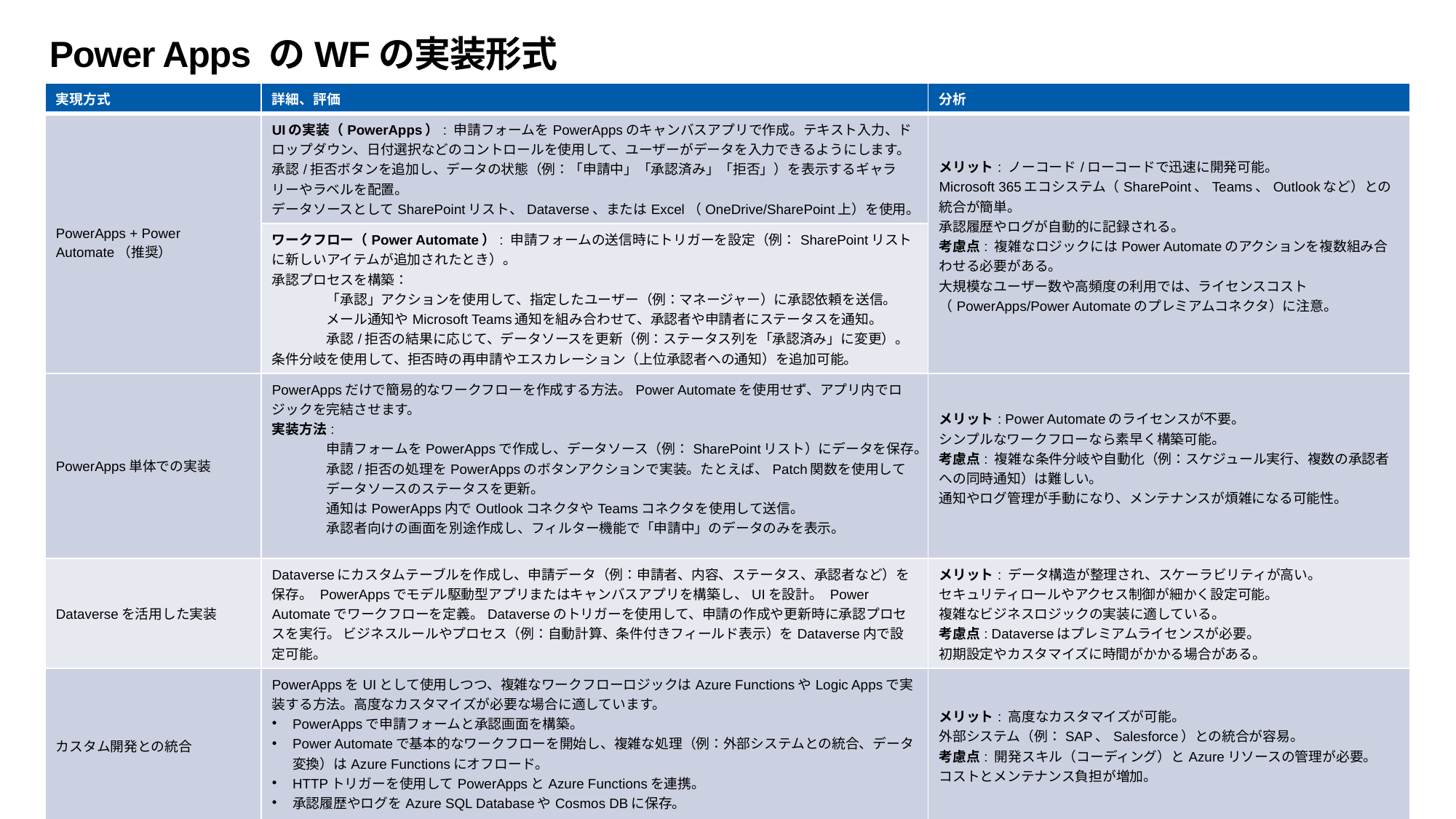

# Power Apps のWFの実装形式
| 実現方式 | 詳細、評価 | 分析 |
| --- | --- | --- |
| PowerApps + Power Automate（推奨） | UIの実装（PowerApps）: 申請フォームをPowerAppsのキャンバスアプリで作成。テキスト入力、ドロップダウン、日付選択などのコントロールを使用して、ユーザーがデータを入力できるようにします。 承認/拒否ボタンを追加し、データの状態（例：「申請中」「承認済み」「拒否」）を表示するギャラリーやラベルを配置。 データソースとしてSharePointリスト、Dataverse、またはExcel（OneDrive/SharePoint上）を使用。 | メリット: ノーコード/ローコードで迅速に開発可能。 Microsoft 365エコシステム（SharePoint、Teams、Outlookなど）との統合が簡単。 承認履歴やログが自動的に記録される。 考慮点: 複雑なロジックにはPower Automateのアクションを複数組み合わせる必要がある。 大規模なユーザー数や高頻度の利用では、ライセンスコスト（PowerApps/Power Automateのプレミアムコネクタ）に注意。 |
|  | ワークフロー（Power Automate）: 申請フォームの送信時にトリガーを設定（例：SharePointリストに新しいアイテムが追加されたとき）。 承認プロセスを構築： 「承認」アクションを使用して、指定したユーザー（例：マネージャー）に承認依頼を送信。 メール通知やMicrosoft Teams通知を組み合わせて、承認者や申請者にステータスを通知。 承認/拒否の結果に応じて、データソースを更新（例：ステータス列を「承認済み」に変更）。 条件分岐を使用して、拒否時の再申請やエスカレーション（上位承認者への通知）を追加可能。 |  |
| PowerApps単体での実装 | PowerAppsだけで簡易的なワークフローを作成する方法。Power Automateを使用せず、アプリ内でロジックを完結させます。 実装方法: 申請フォームをPowerAppsで作成し、データソース（例：SharePointリスト）にデータを保存。 承認/拒否の処理をPowerAppsのボタンアクションで実装。たとえば、Patch関数を使用してデータソースのステータスを更新。 通知はPowerApps内でOutlookコネクタやTeamsコネクタを使用して送信。 承認者向けの画面を別途作成し、フィルター機能で「申請中」のデータのみを表示。 | メリット: Power Automateのライセンスが不要。 シンプルなワークフローなら素早く構築可能。 考慮点: 複雑な条件分岐や自動化（例：スケジュール実行、複数の承認者への同時通知）は難しい。 通知やログ管理が手動になり、メンテナンスが煩雑になる可能性。 |
| Dataverseを活用した実装 | Dataverseにカスタムテーブルを作成し、申請データ（例：申請者、内容、ステータス、承認者など）を保存。 PowerAppsでモデル駆動型アプリまたはキャンバスアプリを構築し、UIを設計。 Power Automateでワークフローを定義。Dataverseのトリガーを使用して、申請の作成や更新時に承認プロセスを実行。 ビジネスルールやプロセス（例：自動計算、条件付きフィールド表示）をDataverse内で設定可能。 | メリット: データ構造が整理され、スケーラビリティが高い。 セキュリティロールやアクセス制御が細かく設定可能。 複雑なビジネスロジックの実装に適している。 考慮点: Dataverseはプレミアムライセンスが必要。 初期設定やカスタマイズに時間がかかる場合がある。 |
| カスタム開発との統合 | PowerAppsをUIとして使用しつつ、複雑なワークフローロジックはAzure FunctionsやLogic Appsで実装する方法。高度なカスタマイズが必要な場合に適しています。 PowerAppsで申請フォームと承認画面を構築。 Power Automateで基本的なワークフローを開始し、複雑な処理（例：外部システムとの統合、データ変換）はAzure Functionsにオフロード。 HTTPトリガーを使用してPowerAppsとAzure Functionsを連携。 承認履歴やログをAzure SQL DatabaseやCosmos DBに保存。 | メリット: 高度なカスタマイズが可能。 外部システム（例：SAP、Salesforce）との統合が容易。 考慮点: 開発スキル（コーディング）とAzureリソースの管理が必要。 コストとメンテナンス負担が増加。 |